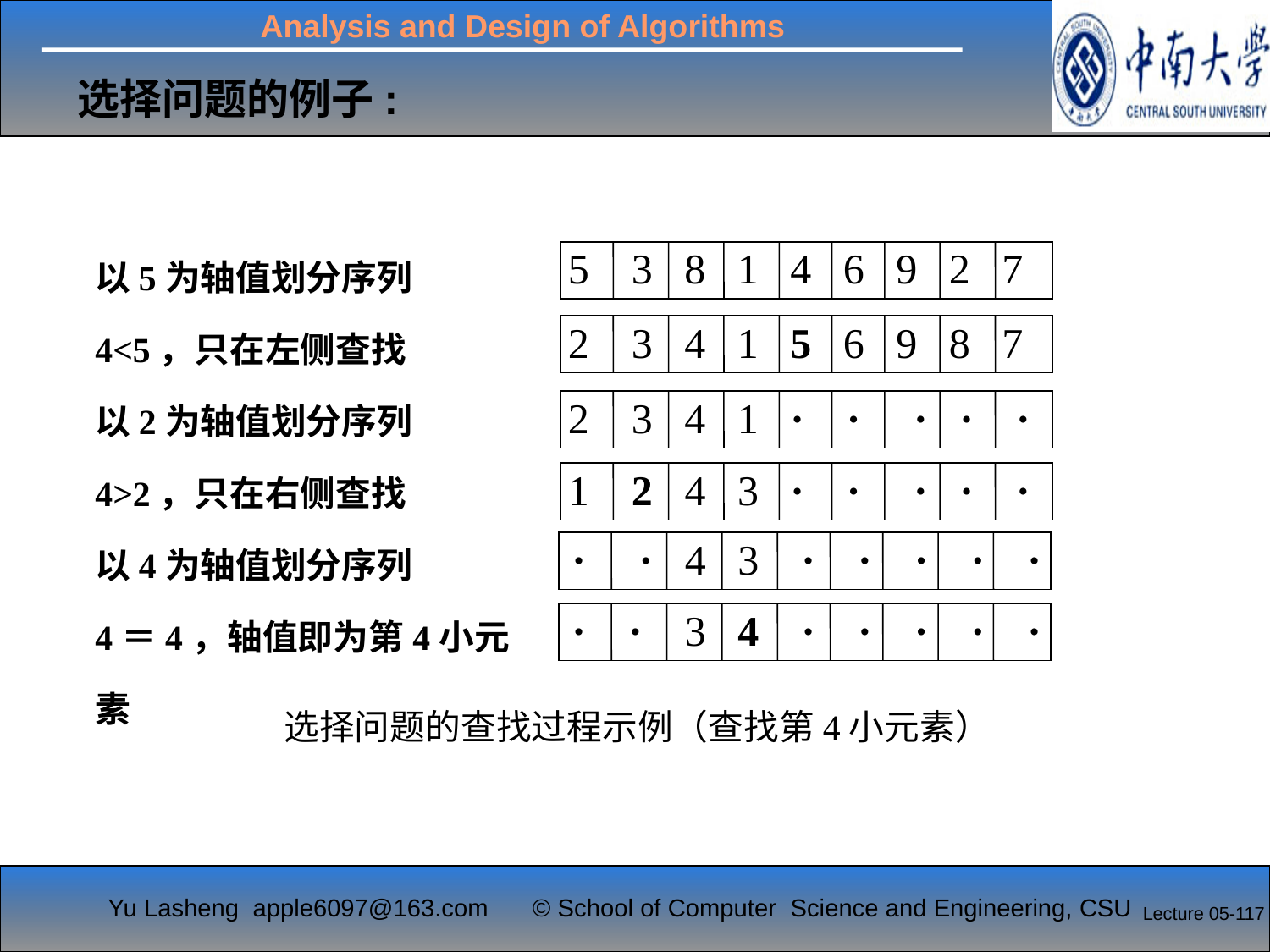

选择问题的例子:
以5为轴值划分序列
4<5，只在左侧查找
以2为轴值划分序列
4>2，只在右侧查找
以4为轴值划分序列
4＝4，轴值即为第4小元素
5    3   8   1   4   6   9   2   7

2    3   4   1   5   6   9   8   7

2    3   4   1   ·    ·     ·   ·    ·

1    2   4   3   ·    ·     ·   ·    ·

 ·     ·   4   3    ·    ·    ·    ·    ·

 ·    ·    3   4    ·    ·    ·    ·    ·

    选择问题的查找过程示例（查找第4小元素）
Lecture 05-117